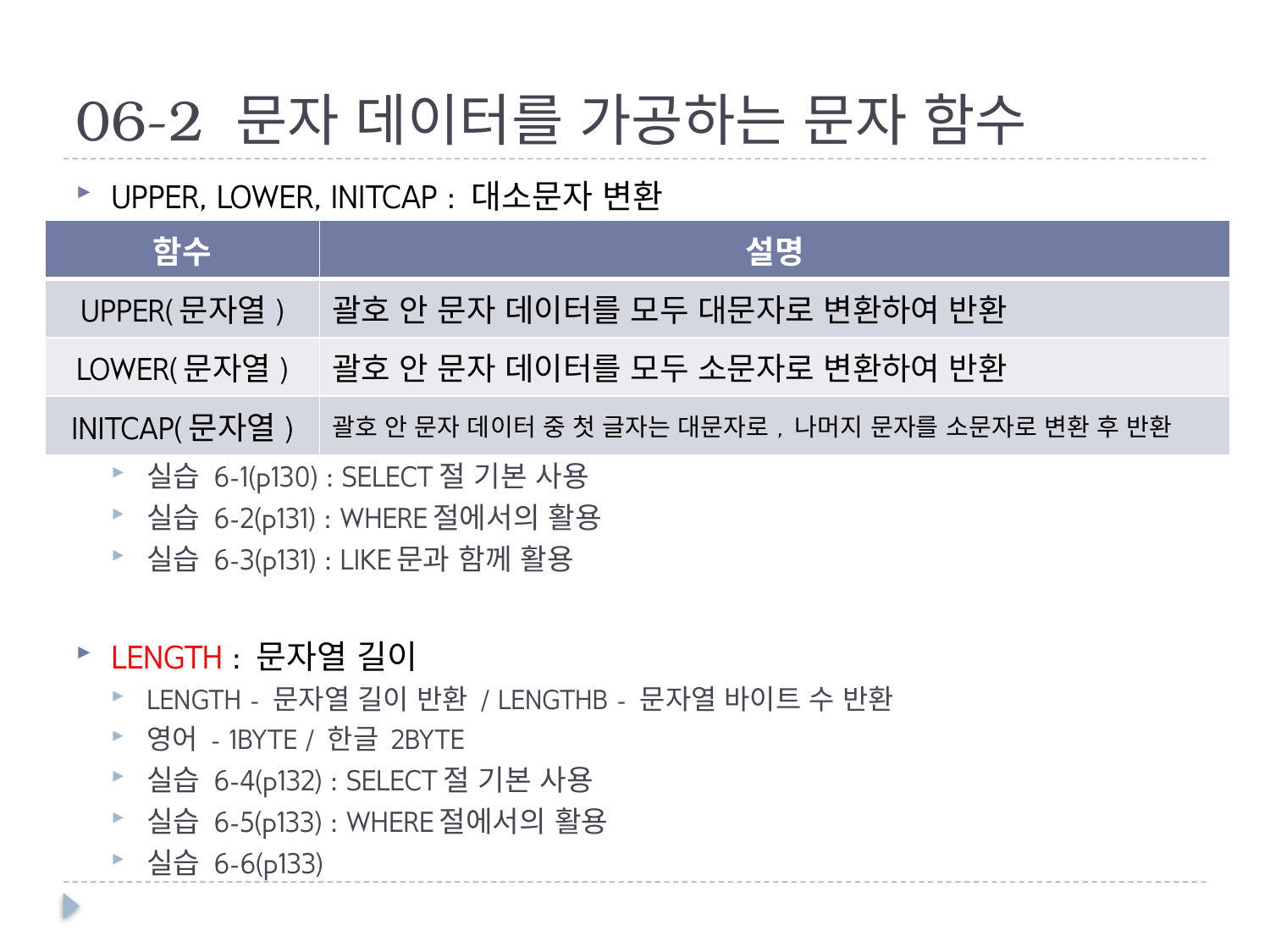

# 06-2 문자 데이터를 가공하는 문자 함수
UPPER, LOWER, INITCAP : 대소문자 변환

실습 6-1(p130) : SELECT절 기본 사용
실습 6-2(p131) : WHERE절에서의 활용
실습 6-3(p131) : LIKE문과 함께 활용

LENGTH : 문자열 길이
LENGTH - 문자열 길이 반환 / LENGTHB - 문자열 바이트 수 반환
영어 - 1BYTE / 한글 2BYTE
실습 6-4(p132) : SELECT절 기본 사용
실습 6-5(p133) : WHERE절에서의 활용
실습 6-6(p133)
| 함수 | 설명 |
| --- | --- |
| UPPER(문자열) | 괄호 안 문자 데이터를 모두 대문자로 변환하여 반환 |
| LOWER(문자열) | 괄호 안 문자 데이터를 모두 소문자로 변환하여 반환 |
| INITCAP(문자열) | 괄호 안 문자 데이터 중 첫 글자는 대문자로, 나머지 문자를 소문자로 변환 후 반환 |